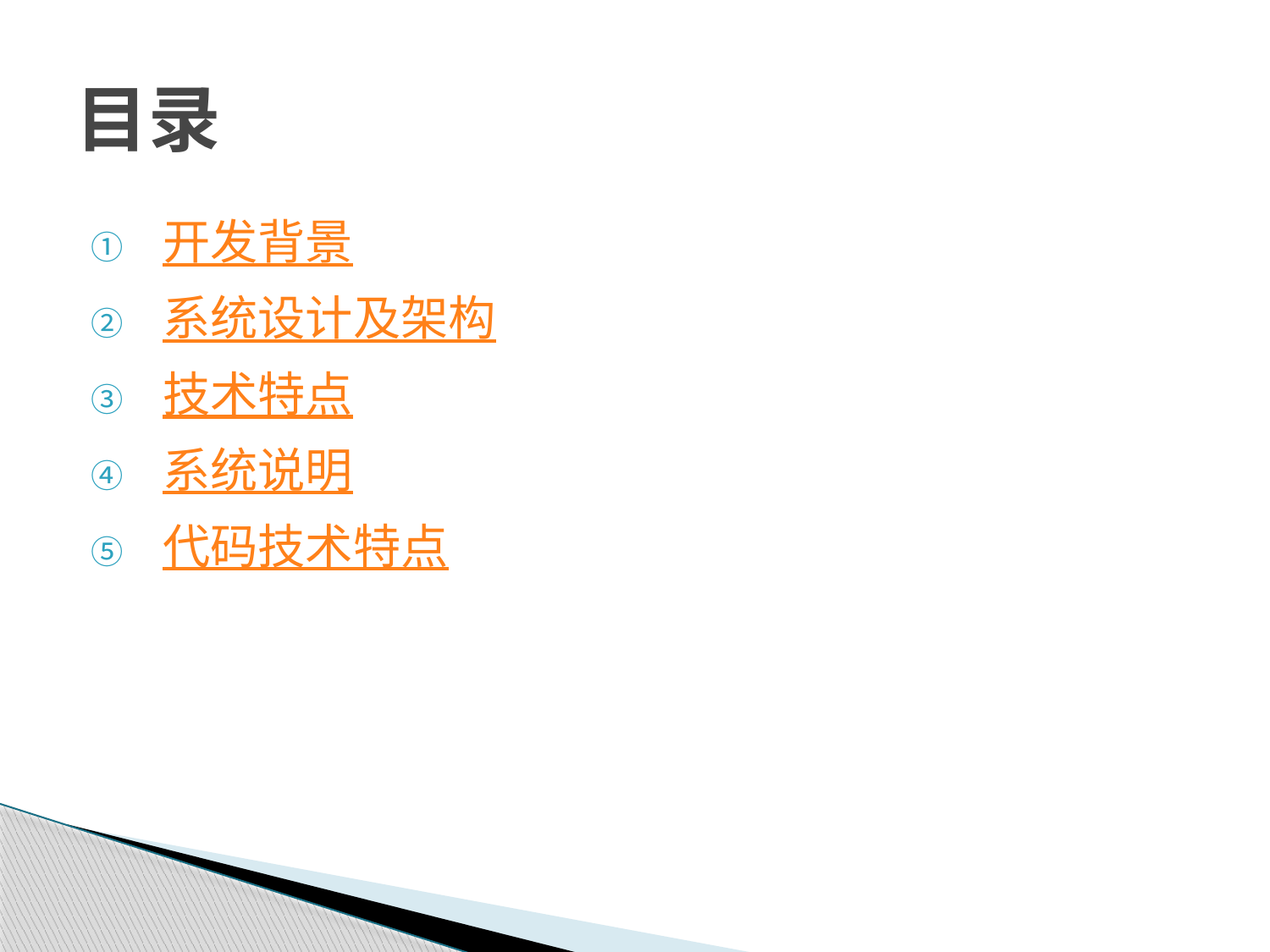

# 目录
开发背景
系统设计及架构
技术特点
系统说明
代码技术特点